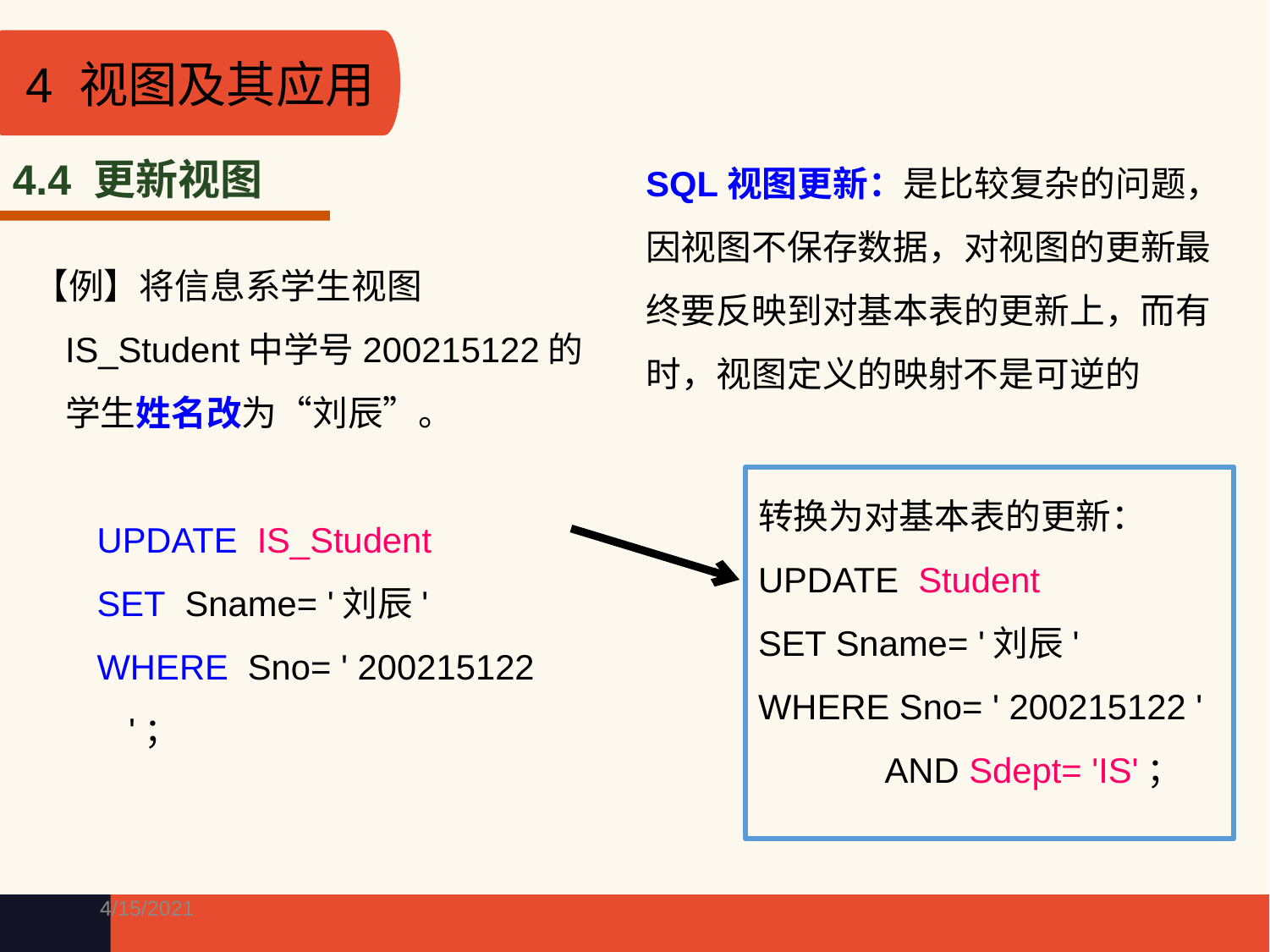

4 视图及其应用
SQL视图更新：是比较复杂的问题，因视图不保存数据，对视图的更新最终要反映到对基本表的更新上，而有时，视图定义的映射不是可逆的
4.4 更新视图

【例】将信息系学生视图IS_Student中学号200215122的学生姓名改为“刘辰”。

UPDATE  IS_Student
SET  Sname= '刘辰'
WHERE  Sno= ' 200215122 '；
转换为对基本表的更新：
UPDATE  Student
SET Sname= '刘辰'
WHERE Sno= ' 200215122 '
             AND Sdept= 'IS'；

4/15/2021